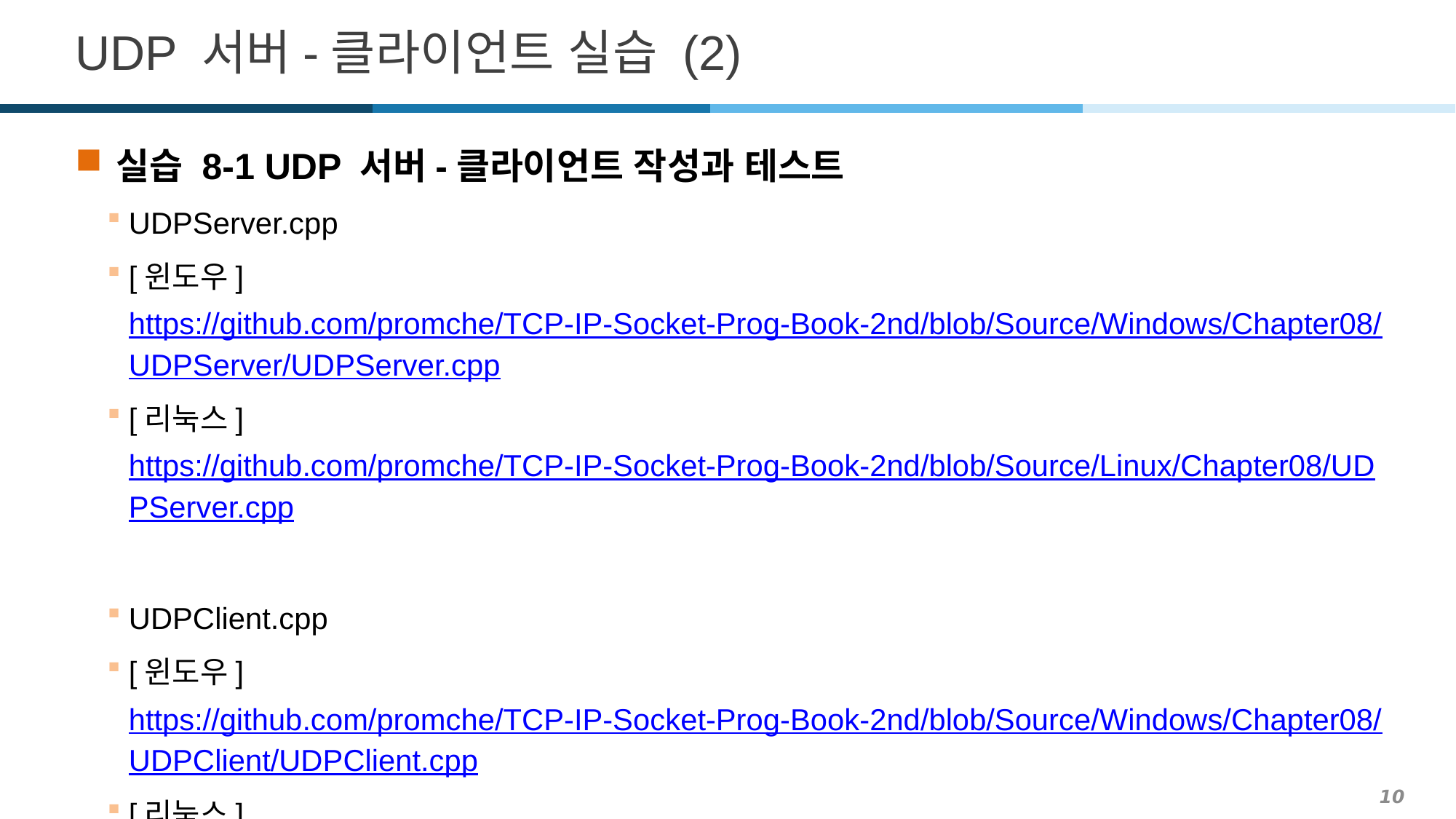

# UDP 서버-클라이언트 실습 (2)
실습 8-1 UDP 서버-클라이언트 작성과 테스트
UDPServer.cpp
[윈도우] https://github.com/promche/TCP-IP-Socket-Prog-Book-2nd/blob/Source/Windows/Chapter08/UDPServer/UDPServer.cpp
[리눅스] https://github.com/promche/TCP-IP-Socket-Prog-Book-2nd/blob/Source/Linux/Chapter08/UDPServer.cpp

UDPClient.cpp
[윈도우] https://github.com/promche/TCP-IP-Socket-Prog-Book-2nd/blob/Source/Windows/Chapter08/UDPClient/UDPClient.cpp
[리눅스] https://github.com/promche/TCP-IP-Socket-Prog-Book-2nd/blob/Source/Linux/Chapter08/UDPClient.cpp